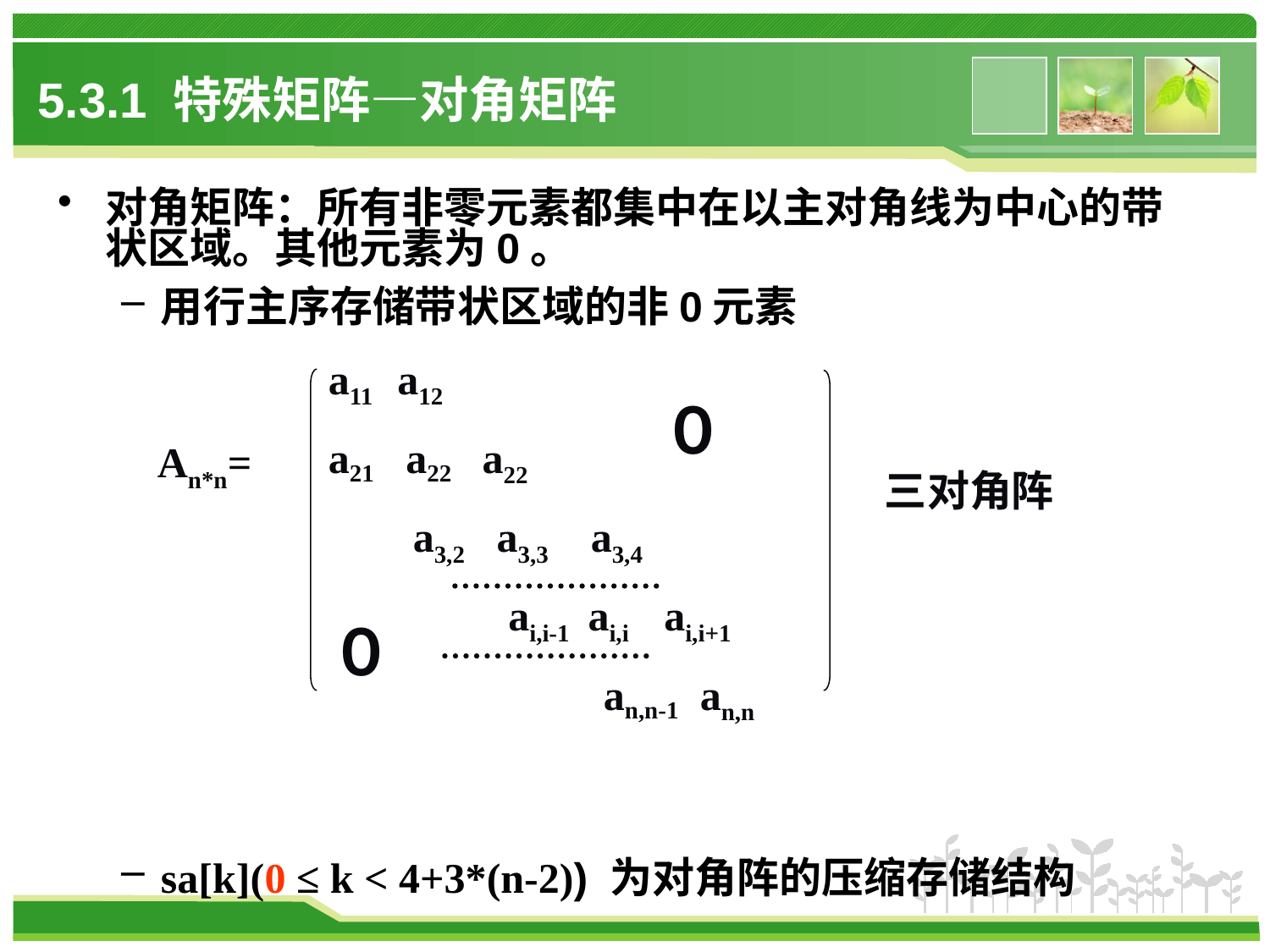

# 5.3.1 特殊矩阵—对角矩阵
对角矩阵：所有非零元素都集中在以主对角线为中心的带状区域。其他元素为0。
用行主序存储带状区域的非0元素

sa[k](0 ≤ k < 4+3*(n-2)) 为对角阵的压缩存储结构

a11    a12
a21   a22     a22
        a3,2   a3,3    a3,4
                 ai,i-1   ai,i     ai,i+1
                          an,n-1  an,n

０
An*n=
三对角阵

０